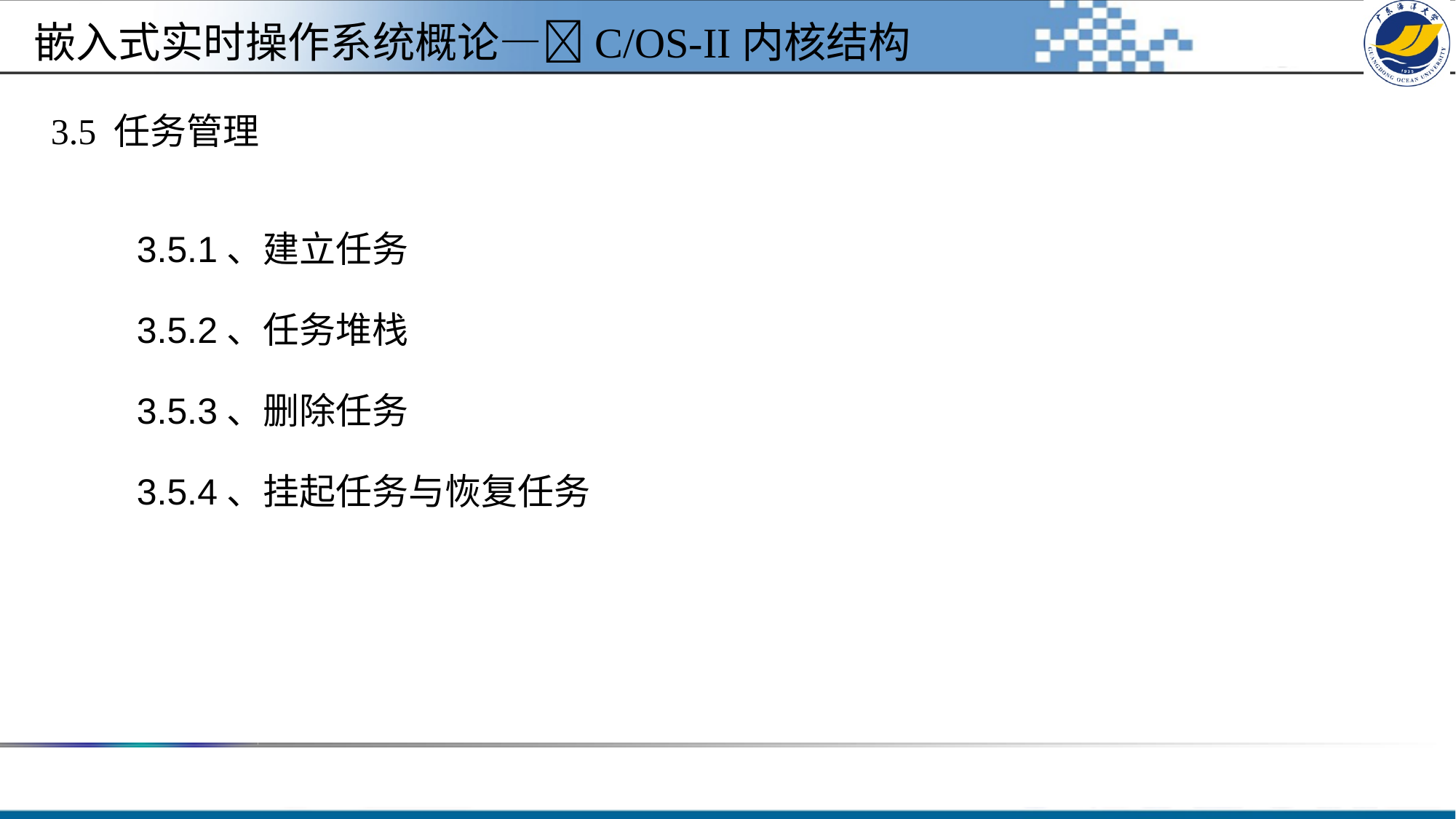

嵌入式实时操作系统概论—μC/OS-II内核结构
3.5 任务管理
3.5.1、建立任务
3.5.2、任务堆栈
3.5.3、删除任务
3.5.4、挂起任务与恢复任务
48